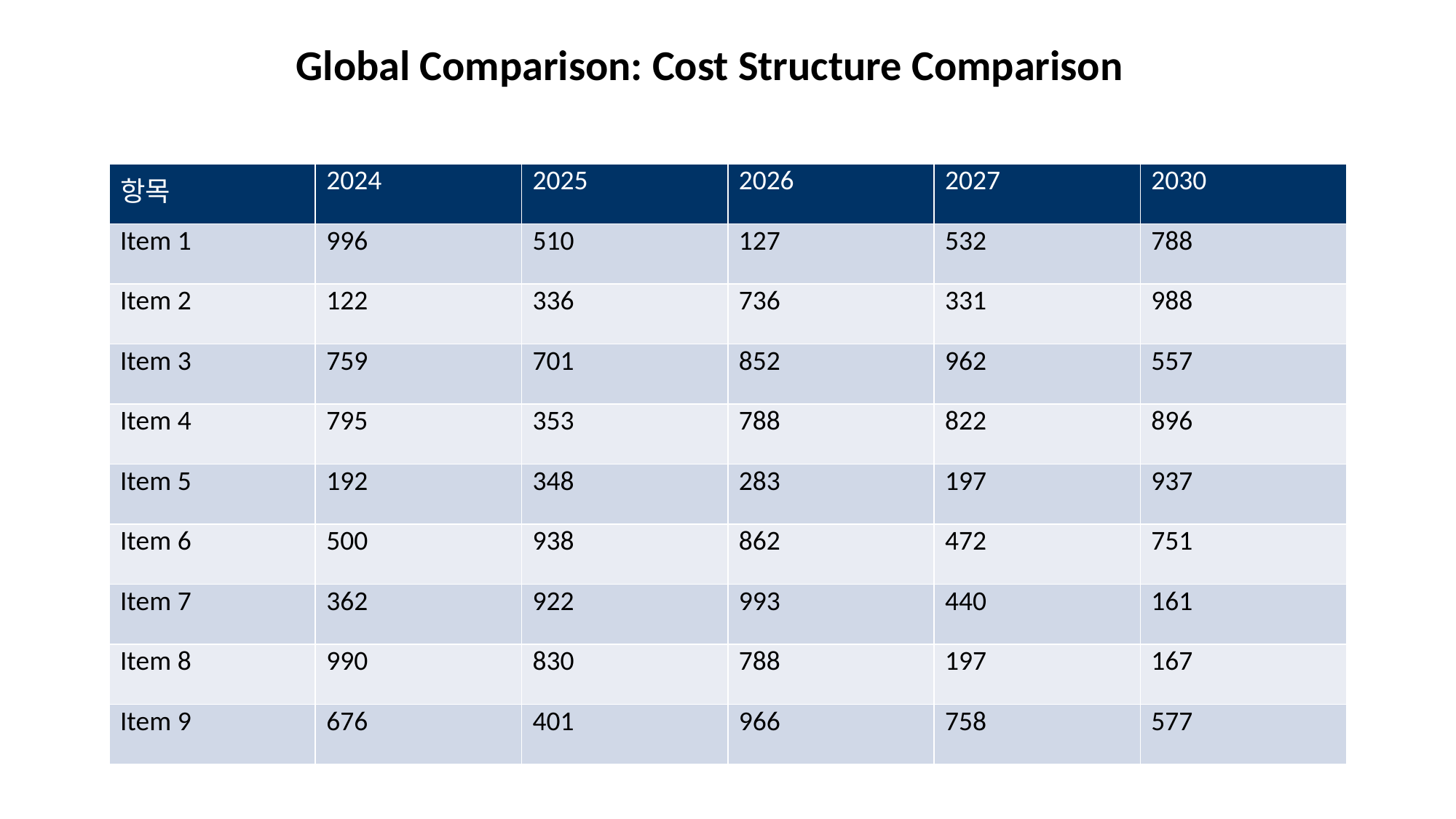

Global Comparison: Cost Structure Comparison
#
| 항목 | 2024 | 2025 | 2026 | 2027 | 2030 |
| --- | --- | --- | --- | --- | --- |
| Item 1 | 996 | 510 | 127 | 532 | 788 |
| Item 2 | 122 | 336 | 736 | 331 | 988 |
| Item 3 | 759 | 701 | 852 | 962 | 557 |
| Item 4 | 795 | 353 | 788 | 822 | 896 |
| Item 5 | 192 | 348 | 283 | 197 | 937 |
| Item 6 | 500 | 938 | 862 | 472 | 751 |
| Item 7 | 362 | 922 | 993 | 440 | 161 |
| Item 8 | 990 | 830 | 788 | 197 | 167 |
| Item 9 | 676 | 401 | 966 | 758 | 577 |